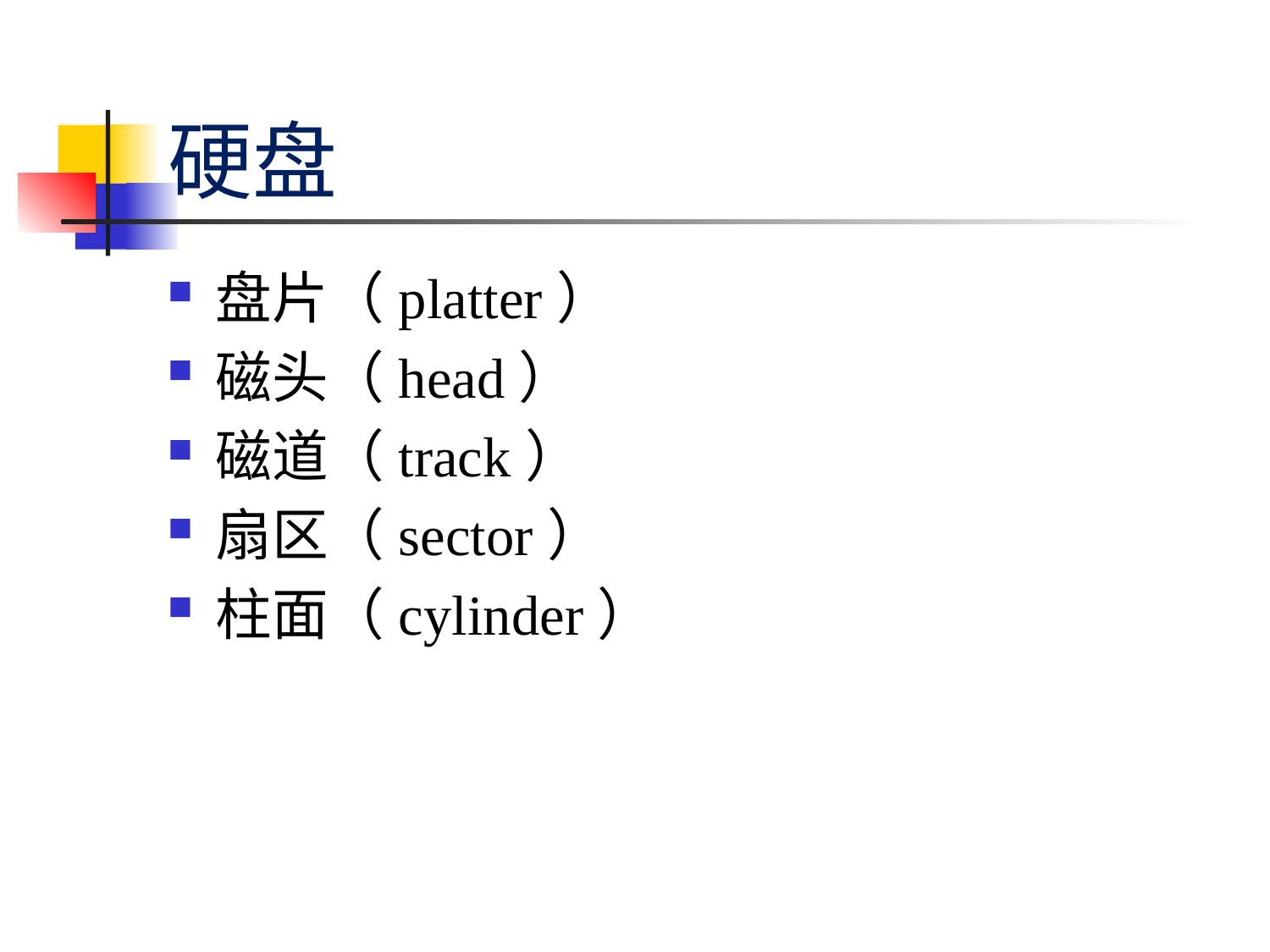

# 硬盘
盘片（platter）
磁头（head）
磁道（track）
扇区（sector）
柱面（cylinder）